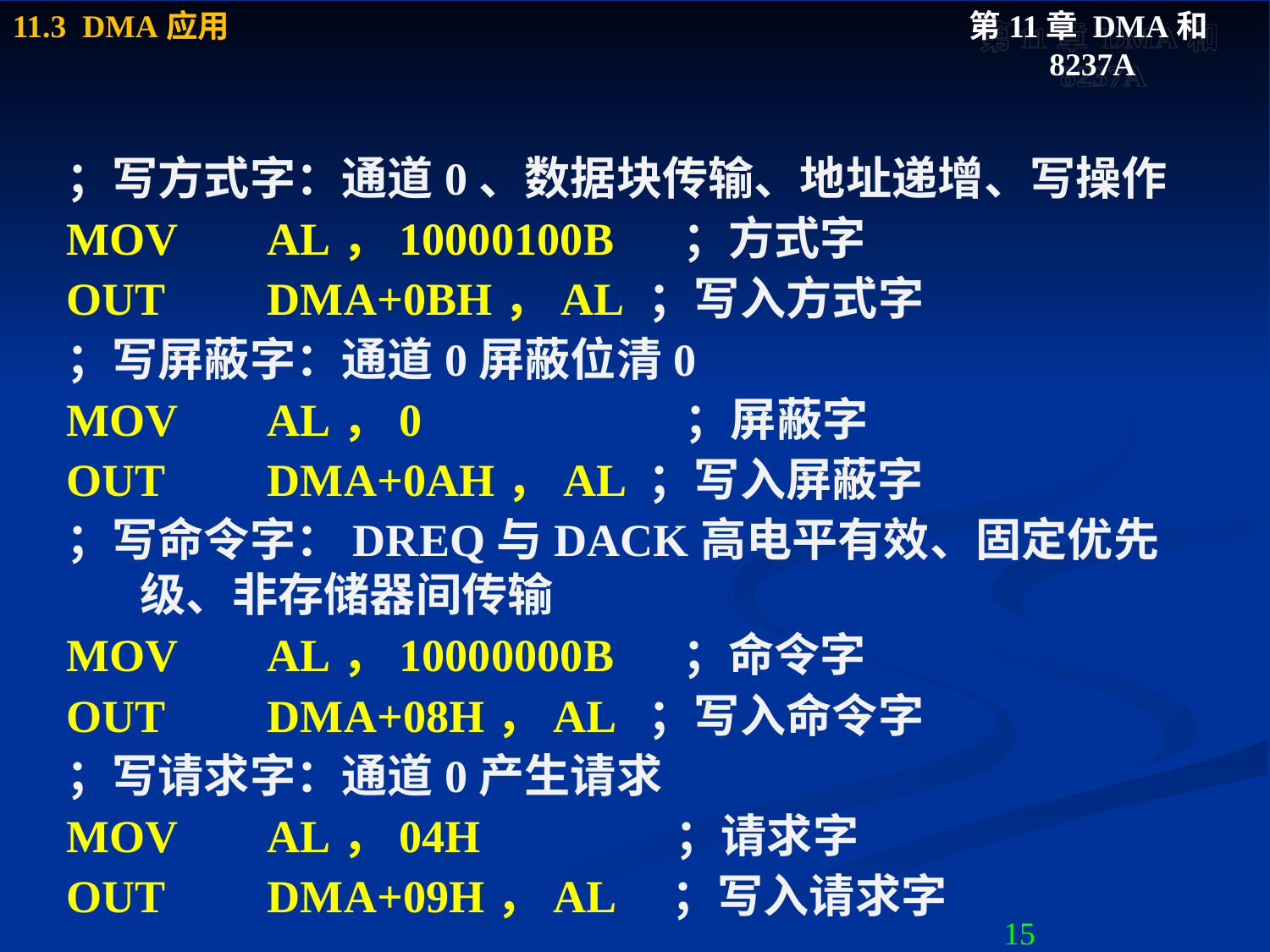

；写方式字：通道0、数据块传输、地址递增、写操作
MOV	AL，10000100B     ；方式字
OUT	DMA+0BH，AL	；写入方式字
；写屏蔽字：通道0屏蔽位清0
MOV	AL，0                      ；屏蔽字
OUT	DMA+0AH，AL	；写入屏蔽字
；写命令字：DREQ与DACK高电平有效、固定优先级、非存储器间传输
MOV	AL，10000000B     ；命令字
OUT	DMA+08H，AL	；写入命令字
；写请求字：通道0产生请求
MOV	AL，04H                ；请求字
OUT	DMA+09H，AL    ；写入请求字